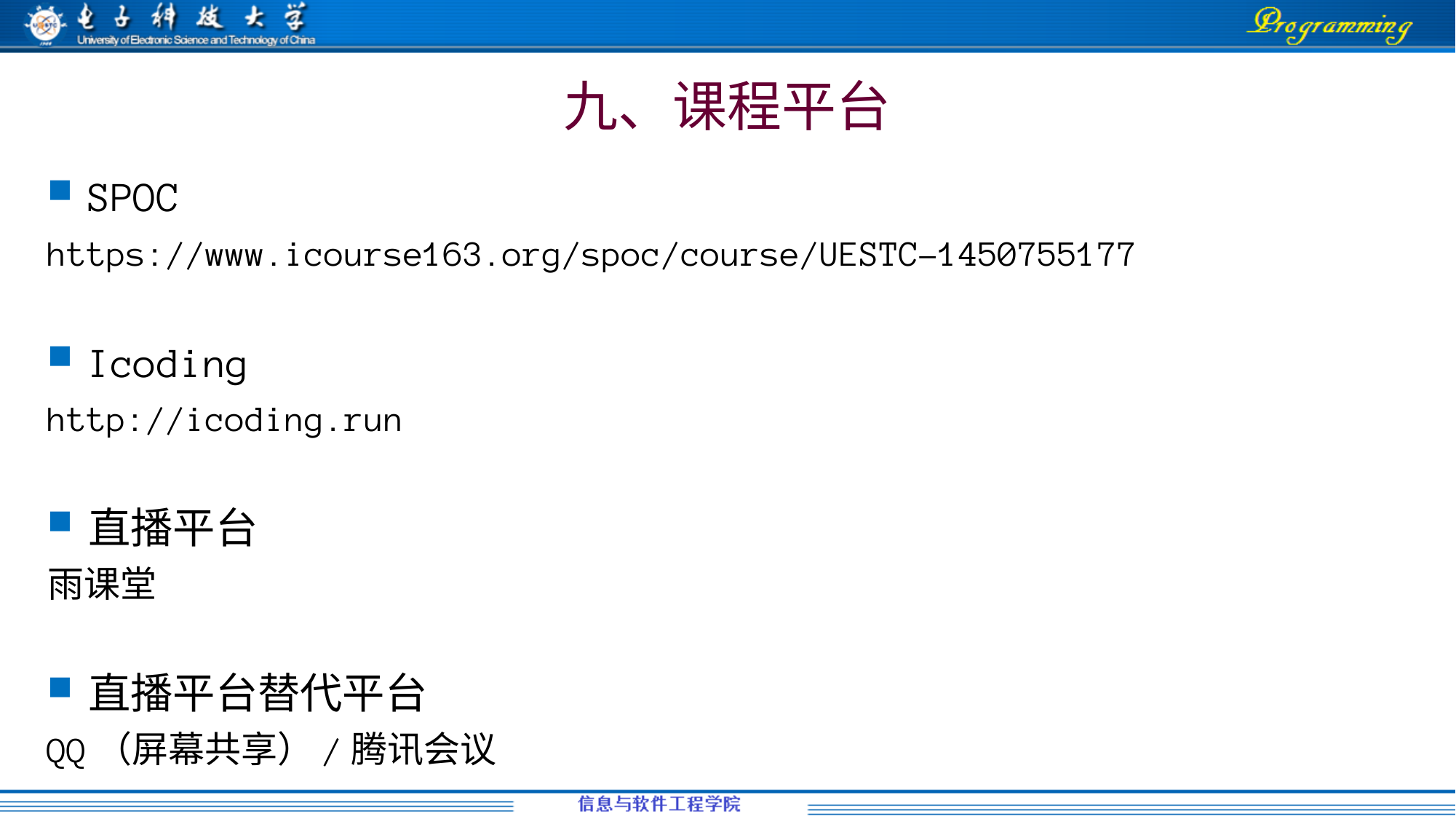

# 九、课程平台
SPOC
https://www.icourse163.org/spoc/course/UESTC-1450755177

Icoding
http://icoding.run

直播平台
雨课堂

直播平台替代平台
QQ（屏幕共享）/腾讯会议